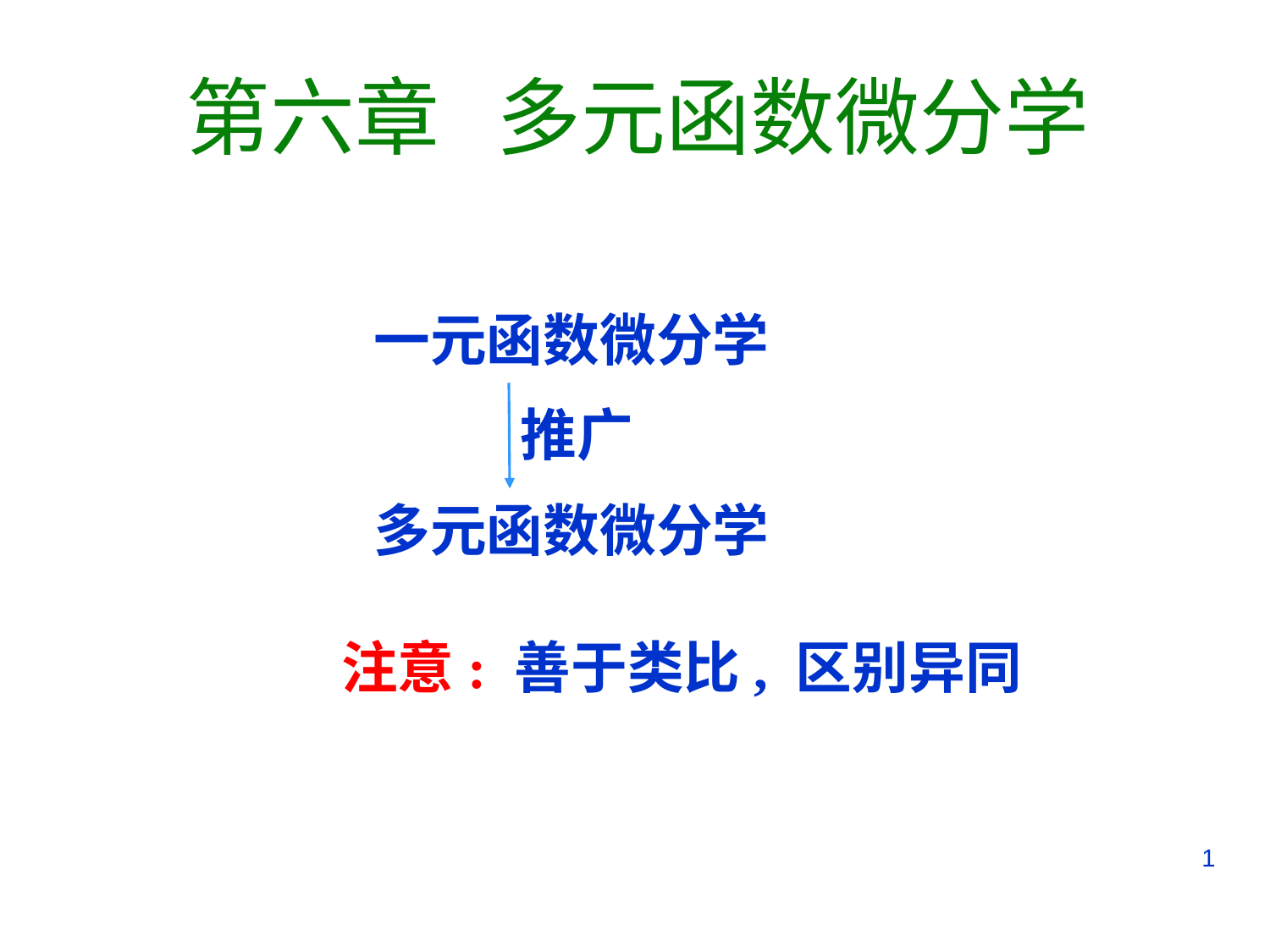

# 第六章   多元函数微分学
一元函数微分学

推广
多元函数微分学
注意: 善于类比, 区别异同
1